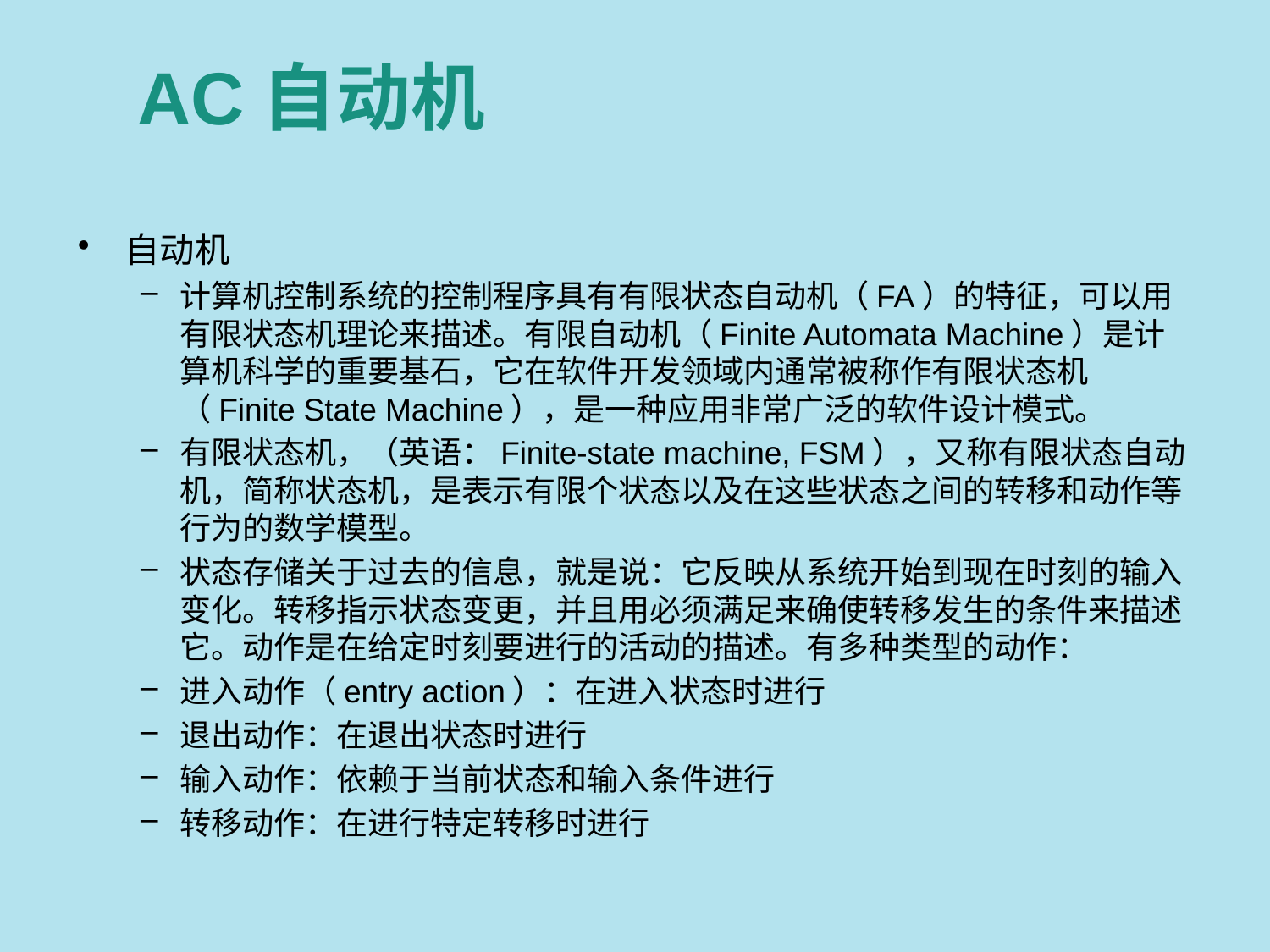

# AC自动机
自动机
计算机控制系统的控制程序具有有限状态自动机（FA）的特征，可以用有限状态机理论来描述。有限自动机（Finite Automata Machine）是计算机科学的重要基石，它在软件开发领域内通常被称作有限状态机（Finite State Machine），是一种应用非常广泛的软件设计模式。
有限状态机，（英语：Finite-state machine, FSM），又称有限状态自动机，简称状态机，是表示有限个状态以及在这些状态之间的转移和动作等行为的数学模型。
状态存储关于过去的信息，就是说：它反映从系统开始到现在时刻的输入变化。转移指示状态变更，并且用必须满足来确使转移发生的条件来描述它。动作是在给定时刻要进行的活动的描述。有多种类型的动作：
进入动作（entry action）：在进入状态时进行
退出动作：在退出状态时进行
输入动作：依赖于当前状态和输入条件进行
转移动作：在进行特定转移时进行